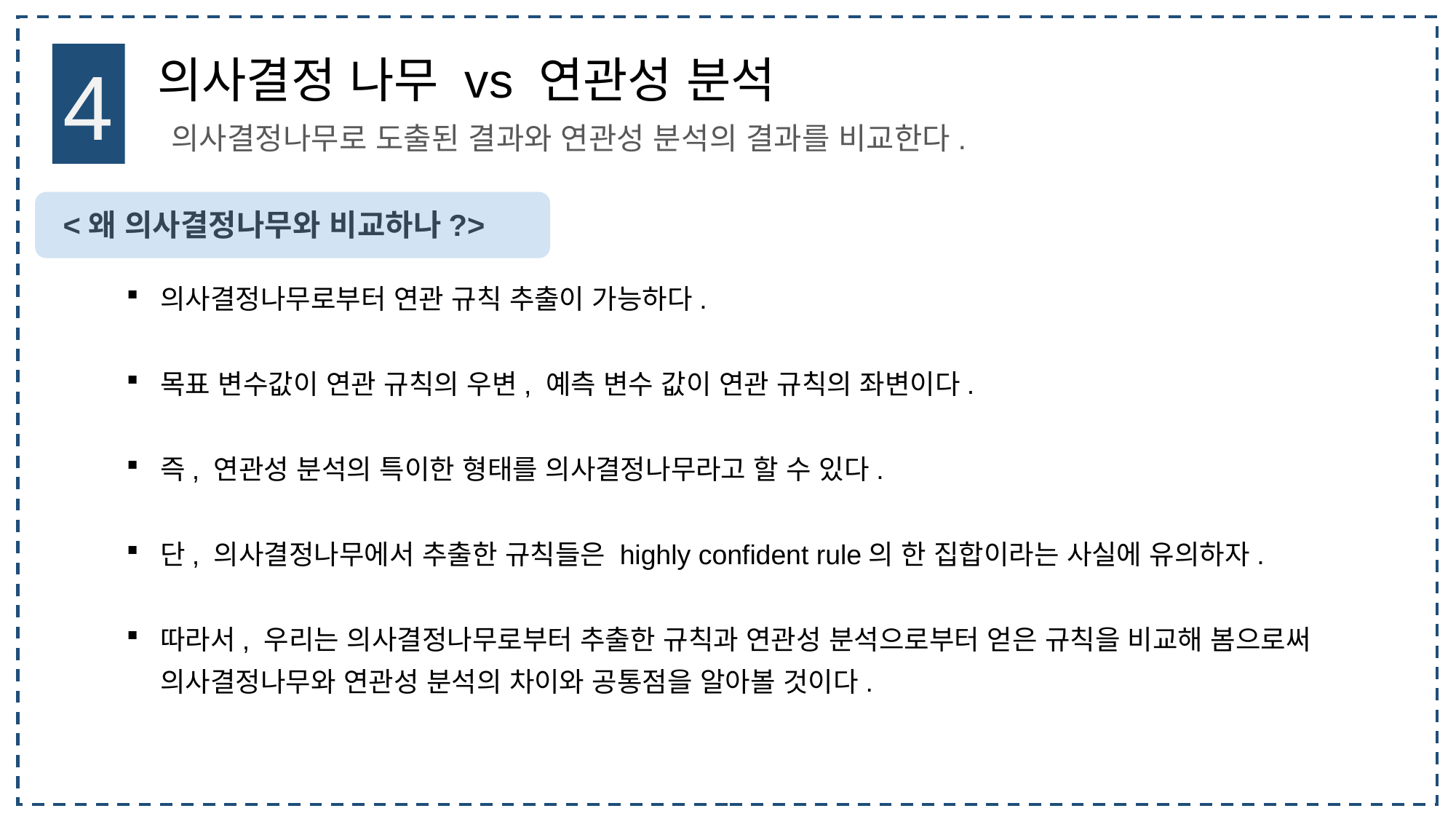

4
의사결정 나무 vs 연관성 분석
의사결정나무로 도출된 결과와 연관성 분석의 결과를 비교한다.

<왜 의사결정나무와 비교하나?>
의사결정나무로부터 연관 규칙 추출이 가능하다.

목표 변수값이 연관 규칙의 우변, 예측 변수 값이 연관 규칙의 좌변이다.

즉, 연관성 분석의 특이한 형태를 의사결정나무라고 할 수 있다.

단, 의사결정나무에서 추출한 규칙들은 highly confident rule의 한 집합이라는 사실에 유의하자.

따라서, 우리는 의사결정나무로부터 추출한 규칙과 연관성 분석으로부터 얻은 규칙을 비교해 봄으로써 의사결정나무와 연관성 분석의 차이와 공통점을 알아볼 것이다.